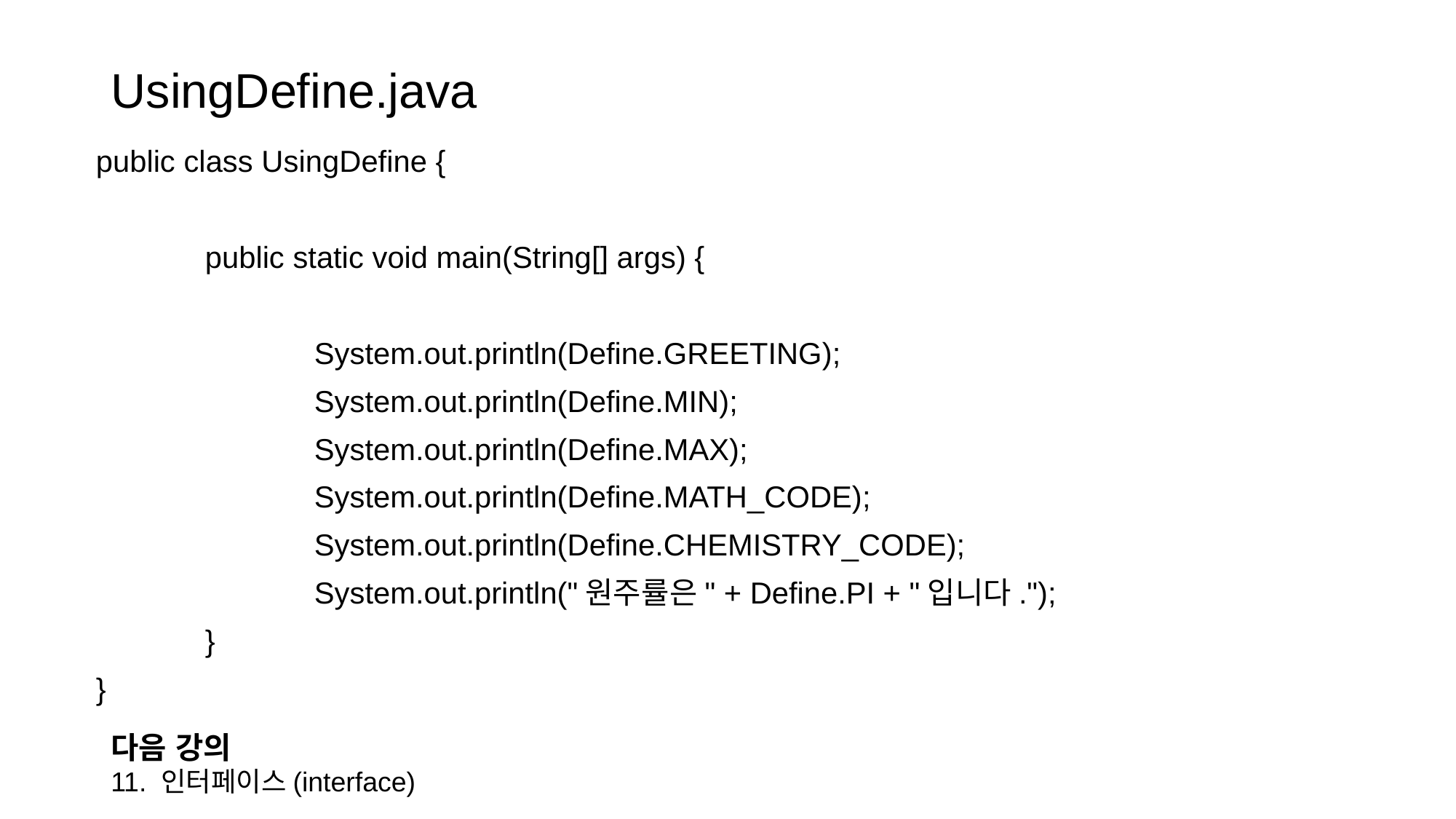

# UsingDefine.java
public class UsingDefine {

	public static void main(String[] args) {

		System.out.println(Define.GREETING);
		System.out.println(Define.MIN);
		System.out.println(Define.MAX);
		System.out.println(Define.MATH_CODE);
		System.out.println(Define.CHEMISTRY_CODE);
		System.out.println("원주률은" + Define.PI + "입니다.");
	}
}

다음 강의
11. 인터페이스(interface)